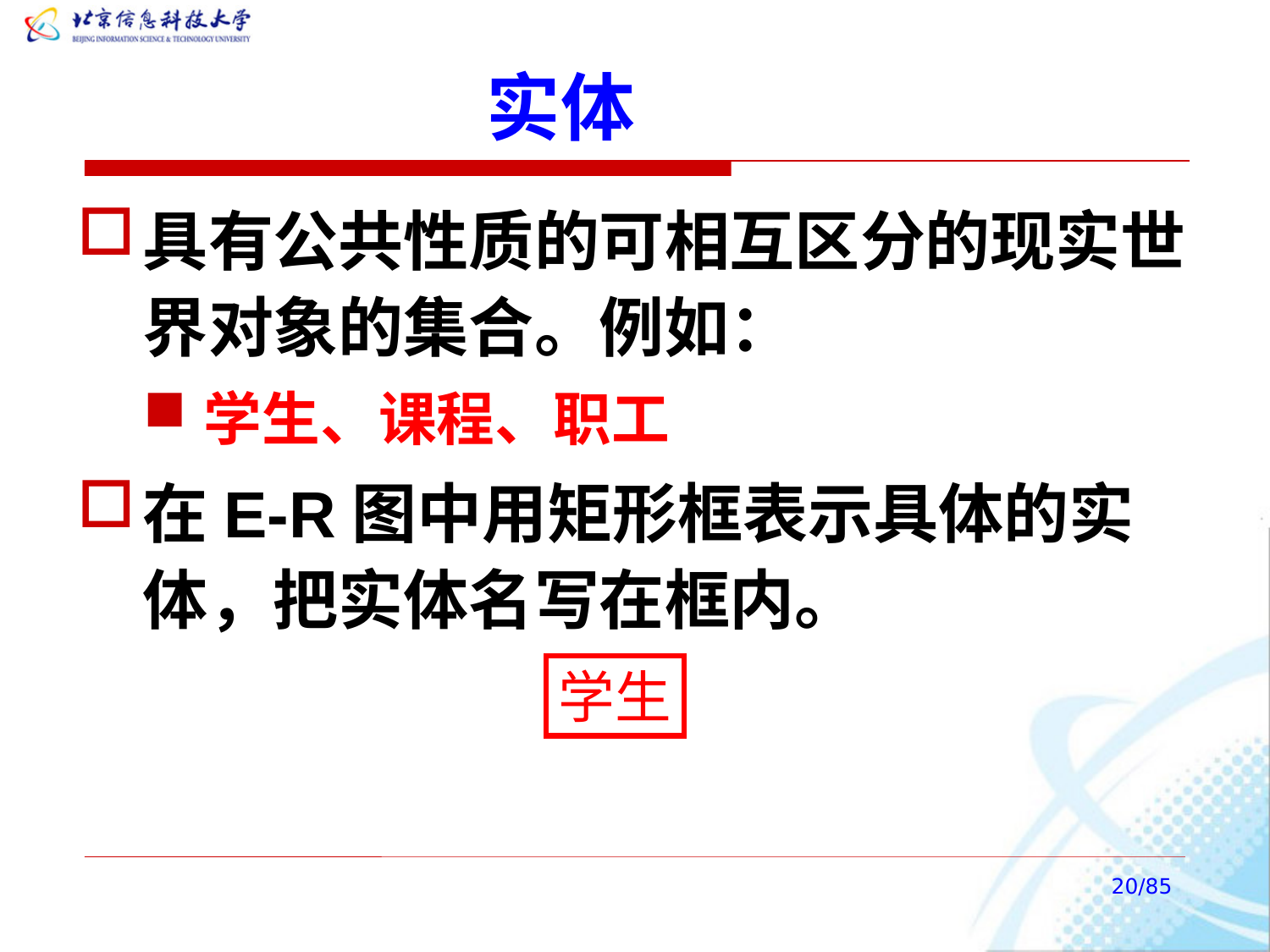

# 实体
具有公共性质的可相互区分的现实世界对象的集合。例如：
学生、课程、职工
在E-R图中用矩形框表示具体的实体，把实体名写在框内。
学生

20/85